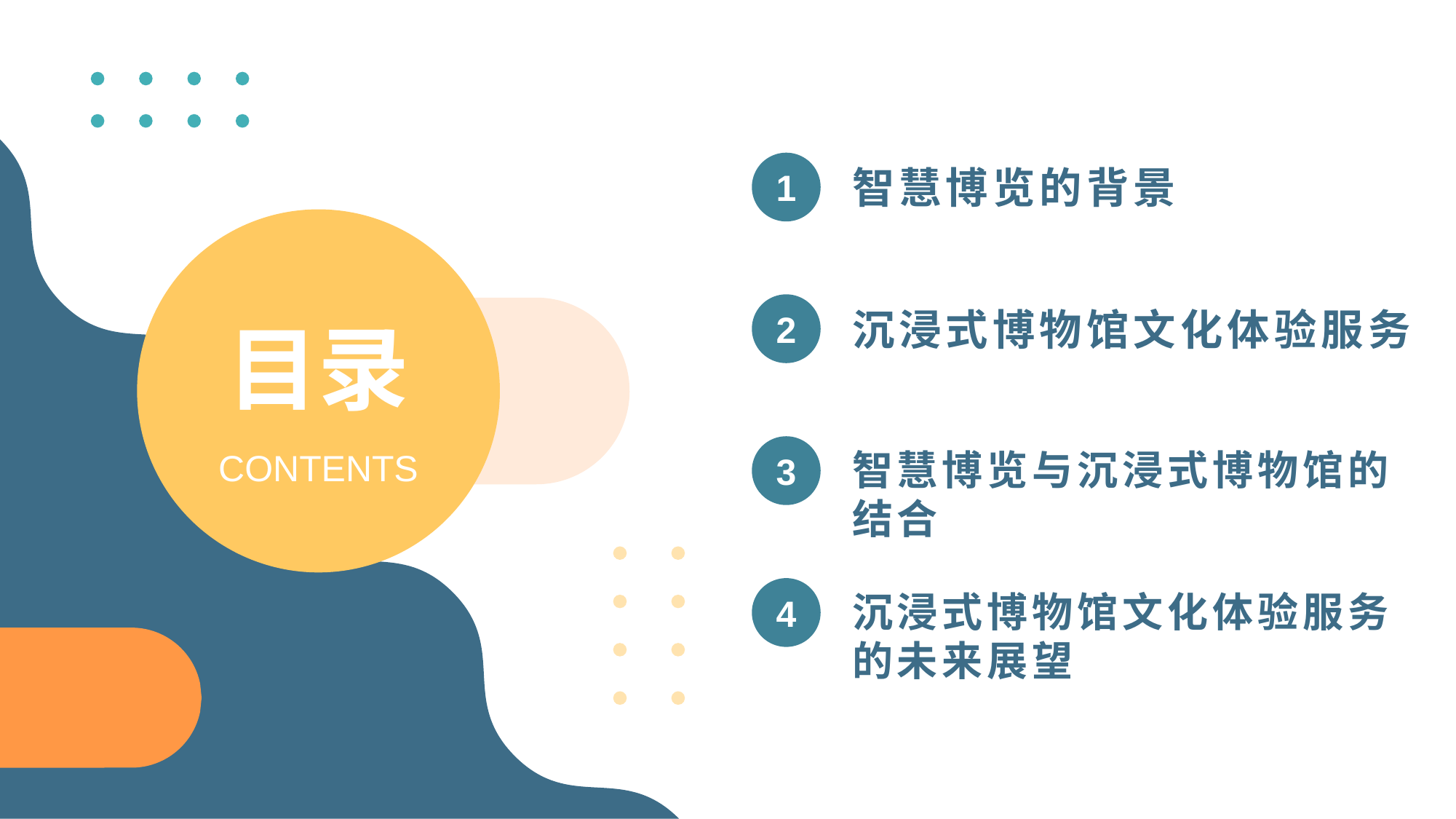

1
智慧博览的背景
# 目录
2
沉浸式博物馆文化体验服务
CONTENTS
3
智慧博览与沉浸式博物馆的结合
4
沉浸式博物馆文化体验服务的未来展望